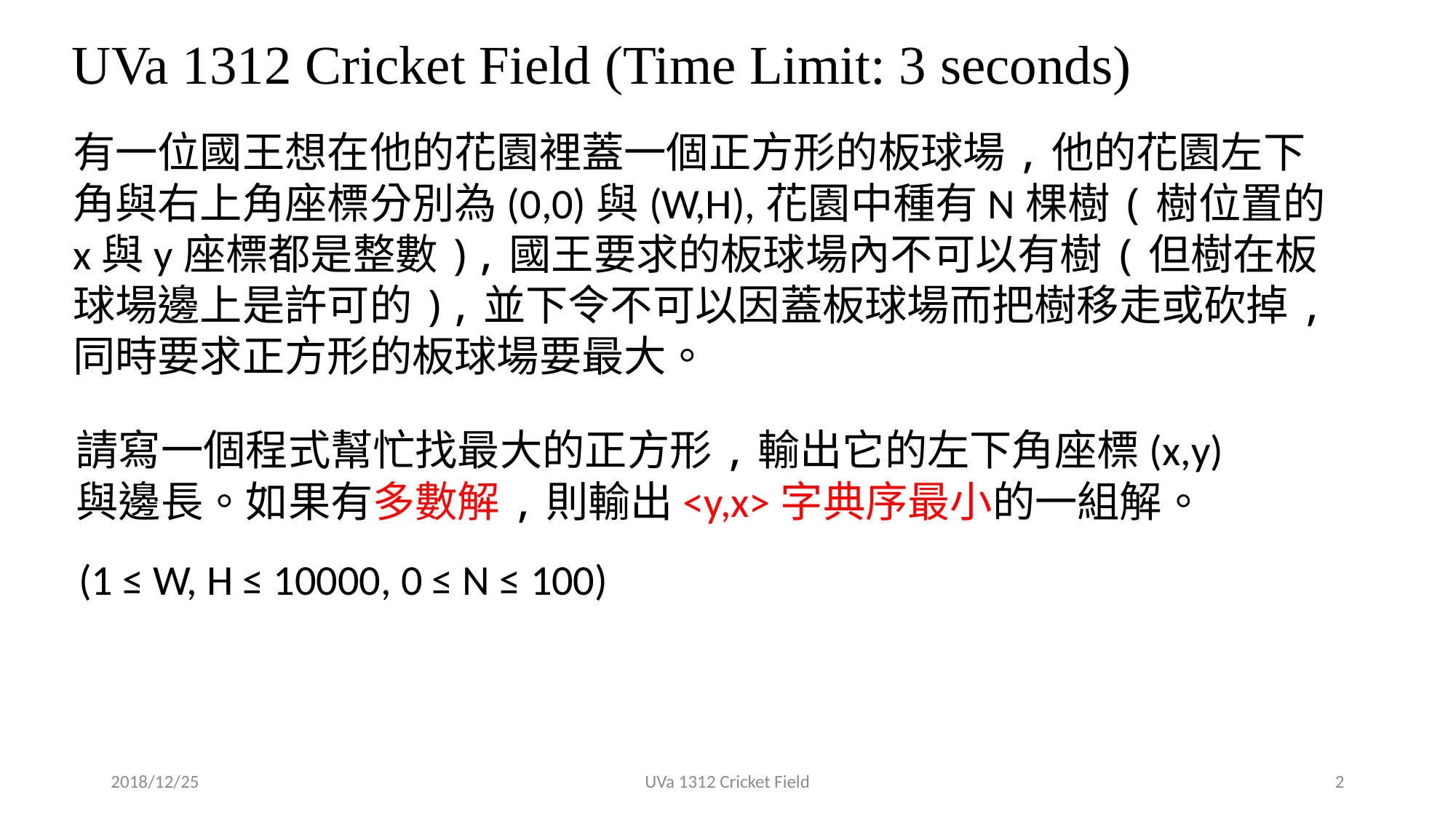

# UVa 1312 Cricket Field (Time Limit: 3 seconds)
有一位國王想在他的花園裡蓋一個正方形的板球場,他的花園左下角與右上角座標分別為(0,0)與(W,H),花園中種有N棵樹(樹位置的x與y座標都是整數),國王要求的板球場內不可以有樹(但樹在板球場邊上是許可的),並下令不可以因蓋板球場而把樹移走或砍掉,同時要求正方形的板球場要最大。
請寫一個程式幫忙找最大的正方形,輸出它的左下角座標(x,y)與邊長。如果有多數解,則輸出<y,x>字典序最小的一組解。
 (1 ≤ W, H ≤ 10000, 0 ≤ N ≤ 100)
2018/12/25
UVa 1312 Cricket Field
2